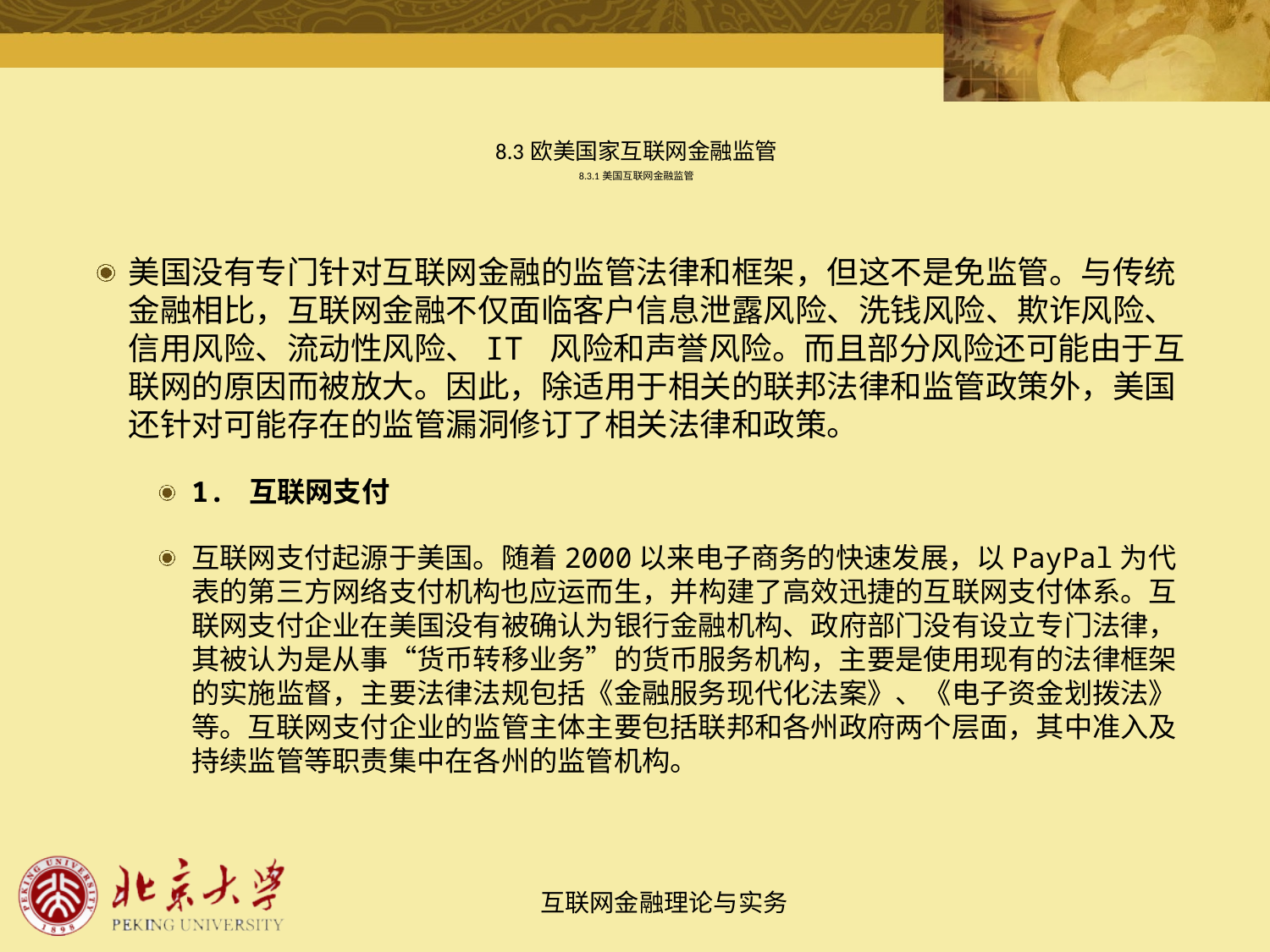

# 8.3 欧美国家互联网金融监管 8.3.1 美国互联网金融监管
美国没有专门针对互联网金融的监管法律和框架，但这不是免监管。与传统金融相比，互联网金融不仅面临客户信息泄露风险、洗钱风险、欺诈风险、信用风险、流动性风险、IT 风险和声誉风险。而且部分风险还可能由于互联网的原因而被放大。因此，除适用于相关的联邦法律和监管政策外，美国还针对可能存在的监管漏洞修订了相关法律和政策。
1. 互联网支付
互联网支付起源于美国。随着2000以来电子商务的快速发展，以PayPal为代表的第三方网络支付机构也应运而生，并构建了高效迅捷的互联网支付体系。互联网支付企业在美国没有被确认为银行金融机构、政府部门没有设立专门法律，其被认为是从事“货币转移业务”的货币服务机构，主要是使用现有的法律框架的实施监督，主要法律法规包括《金融服务现代化法案》、《电子资金划拨法》等。互联网支付企业的监管主体主要包括联邦和各州政府两个层面，其中准入及持续监管等职责集中在各州的监管机构。